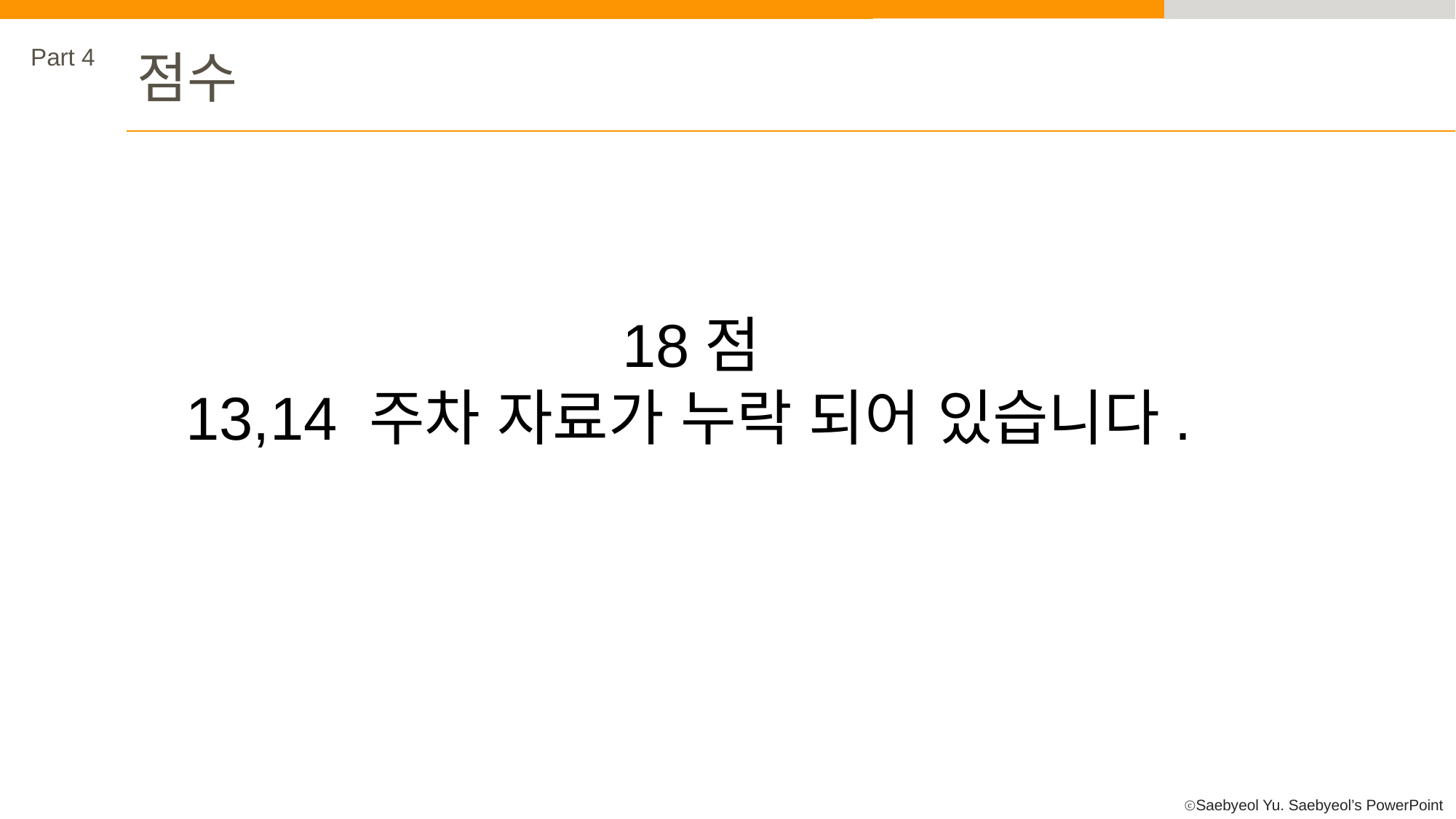

Part 4
점수
				18점
13,14 주차 자료가 누락 되어 있습니다.